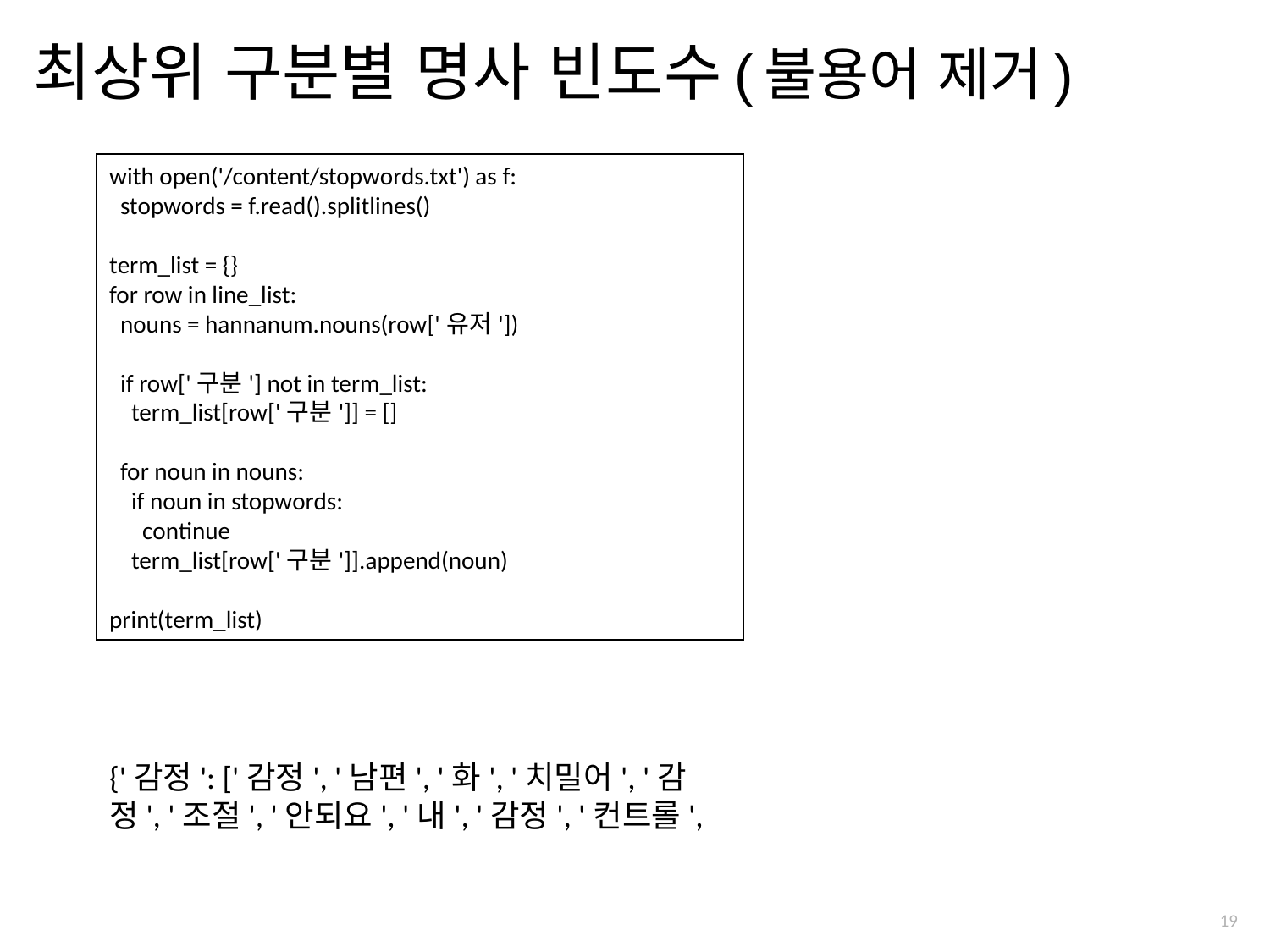

# 최상위 구분별 명사 빈도수(불용어 제거)
with open('/content/stopwords.txt') as f:
  stopwords = f.read().splitlines()

term_list = {}
for row in line_list:
  nouns = hannanum.nouns(row['유저'])

  if row['구분'] not in term_list:
    term_list[row['구분']] = []

  for noun in nouns:
    if noun in stopwords:
      continue
    term_list[row['구분']].append(noun)

print(term_list)
{'감정': ['감정', '남편', '화', '치밀어', '감정', '조절', '안되요', '내', '감정', '컨트롤',
19